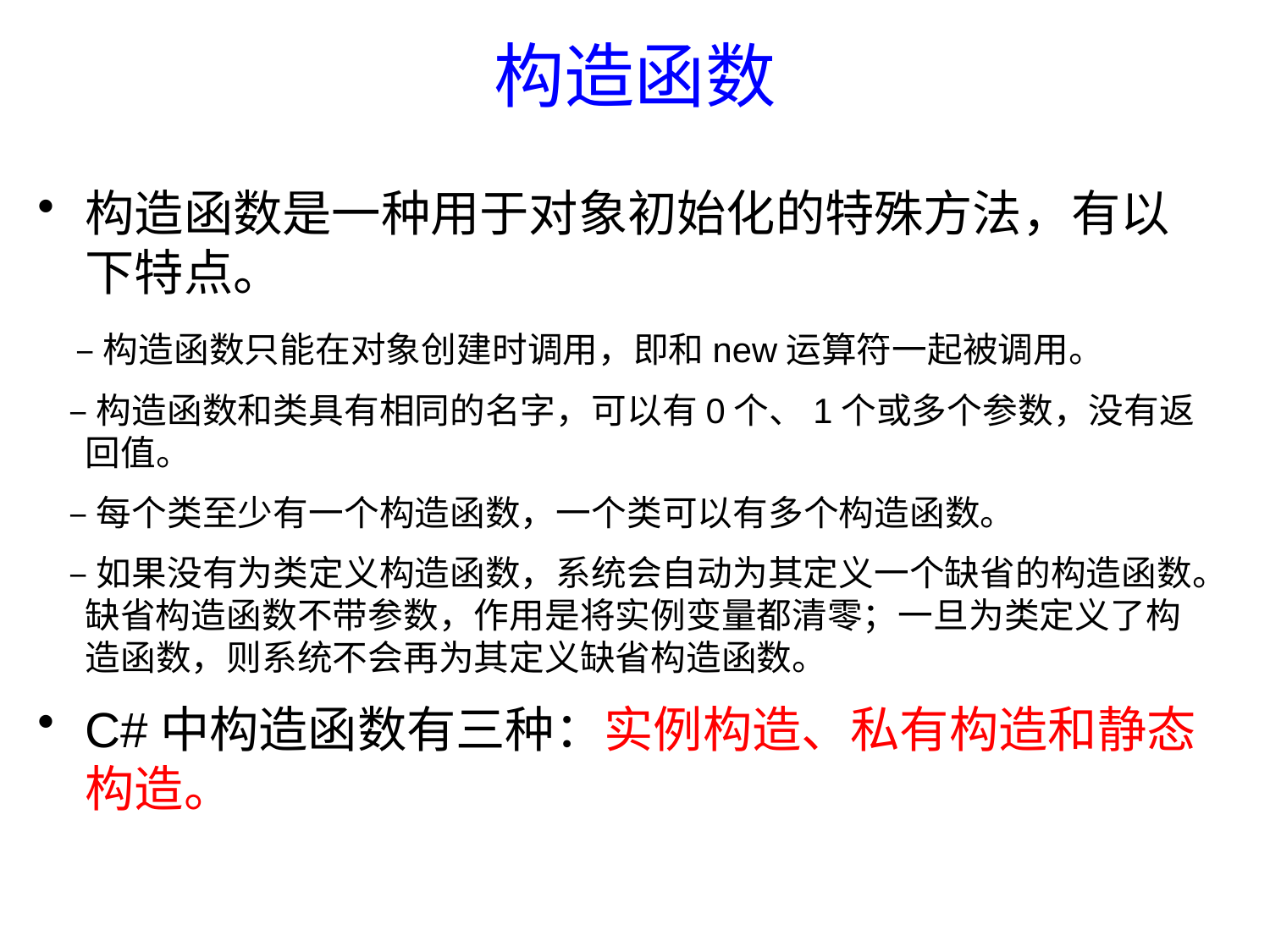

# 构造函数
构造函数是一种用于对象初始化的特殊方法，有以下特点。
    –构造函数只能在对象创建时调用，即和new运算符一起被调用。
    –构造函数和类具有相同的名字，可以有0个、1个或多个参数，没有返回值。
    –每个类至少有一个构造函数，一个类可以有多个构造函数。
    –如果没有为类定义构造函数，系统会自动为其定义一个缺省的构造函数。缺省构造函数不带参数，作用是将实例变量都清零；一旦为类定义了构造函数，则系统不会再为其定义缺省构造函数。
C#中构造函数有三种：实例构造、私有构造和静态构造。